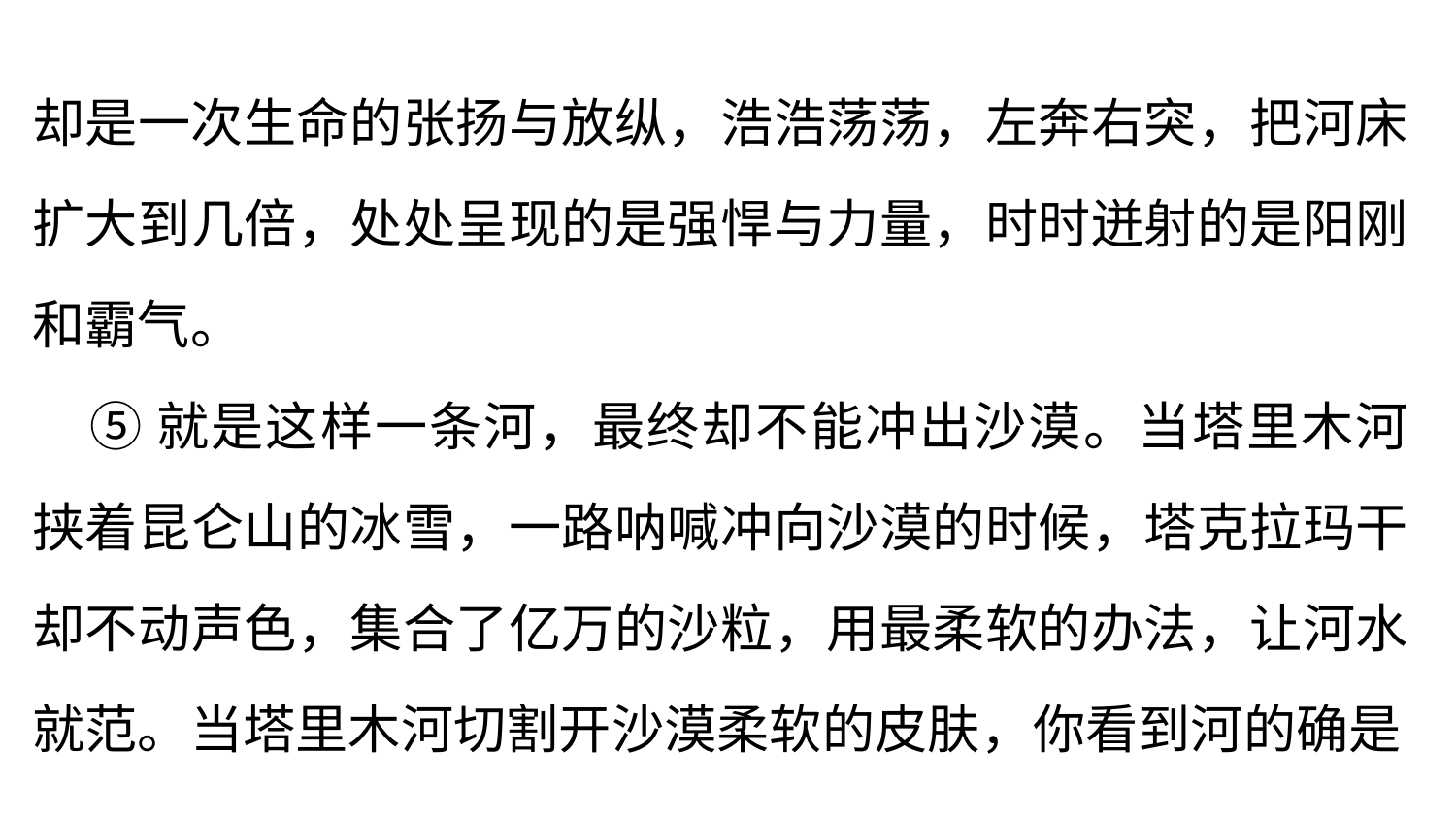

却是一次生命的张扬与放纵，浩浩荡荡，左奔右突，把河床扩大到几倍，处处呈现的是强悍与力量，时时迸射的是阳刚和霸气。
    ⑤就是这样一条河，最终却不能冲出沙漠。当塔里木河挟着昆仑山的冰雪，一路呐喊冲向沙漠的时候，塔克拉玛干却不动声色，集合了亿万的沙粒，用最柔软的办法，让河水就范。当塔里木河切割开沙漠柔软的皮肤，你看到河的确是